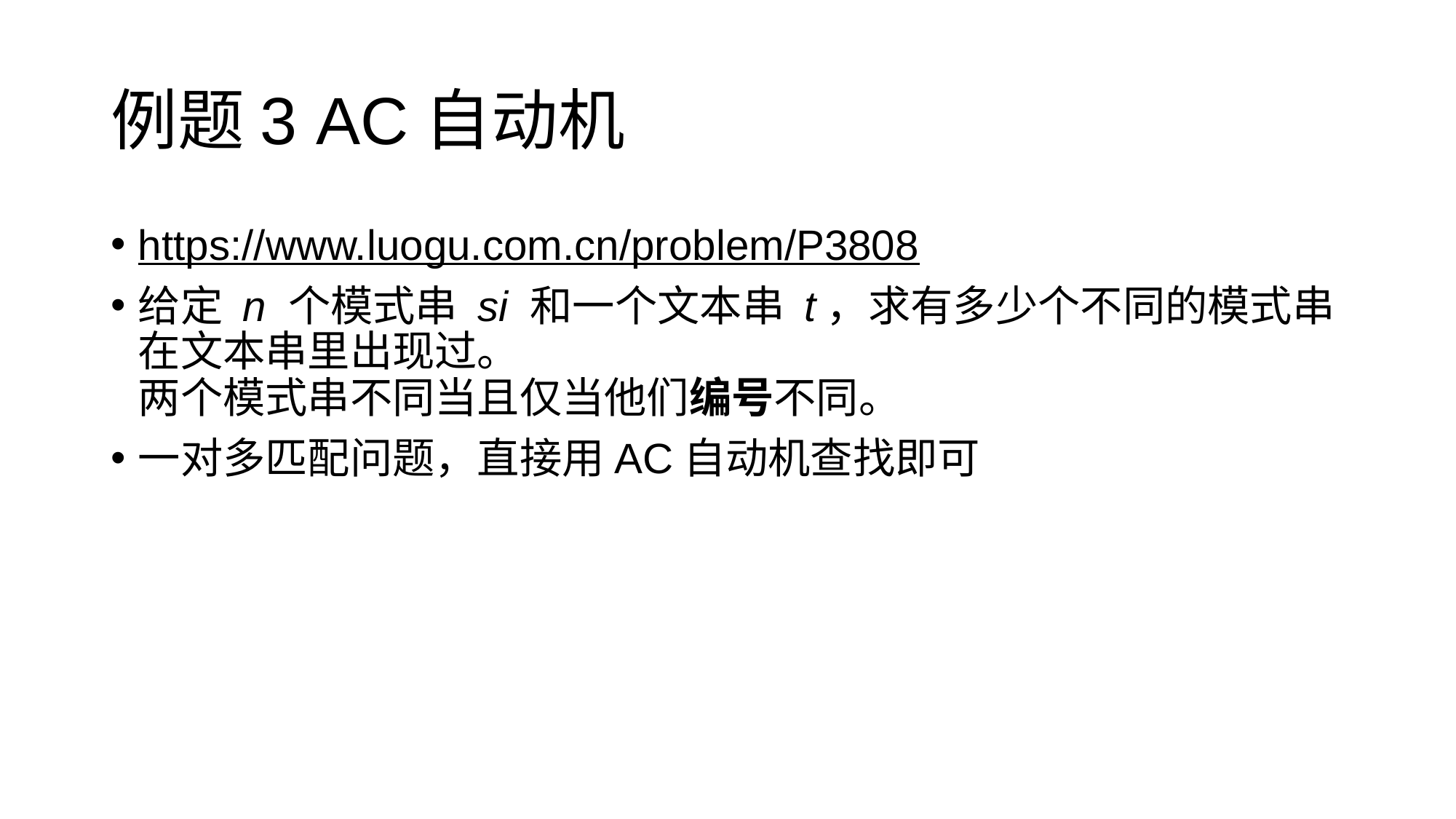

# 例题3 AC自动机
https://www.luogu.com.cn/problem/P3808
给定 n 个模式串 si​ 和一个文本串 t，求有多少个不同的模式串在文本串里出现过。
两个模式串不同当且仅当他们编号不同。
一对多匹配问题，直接用AC自动机查找即可